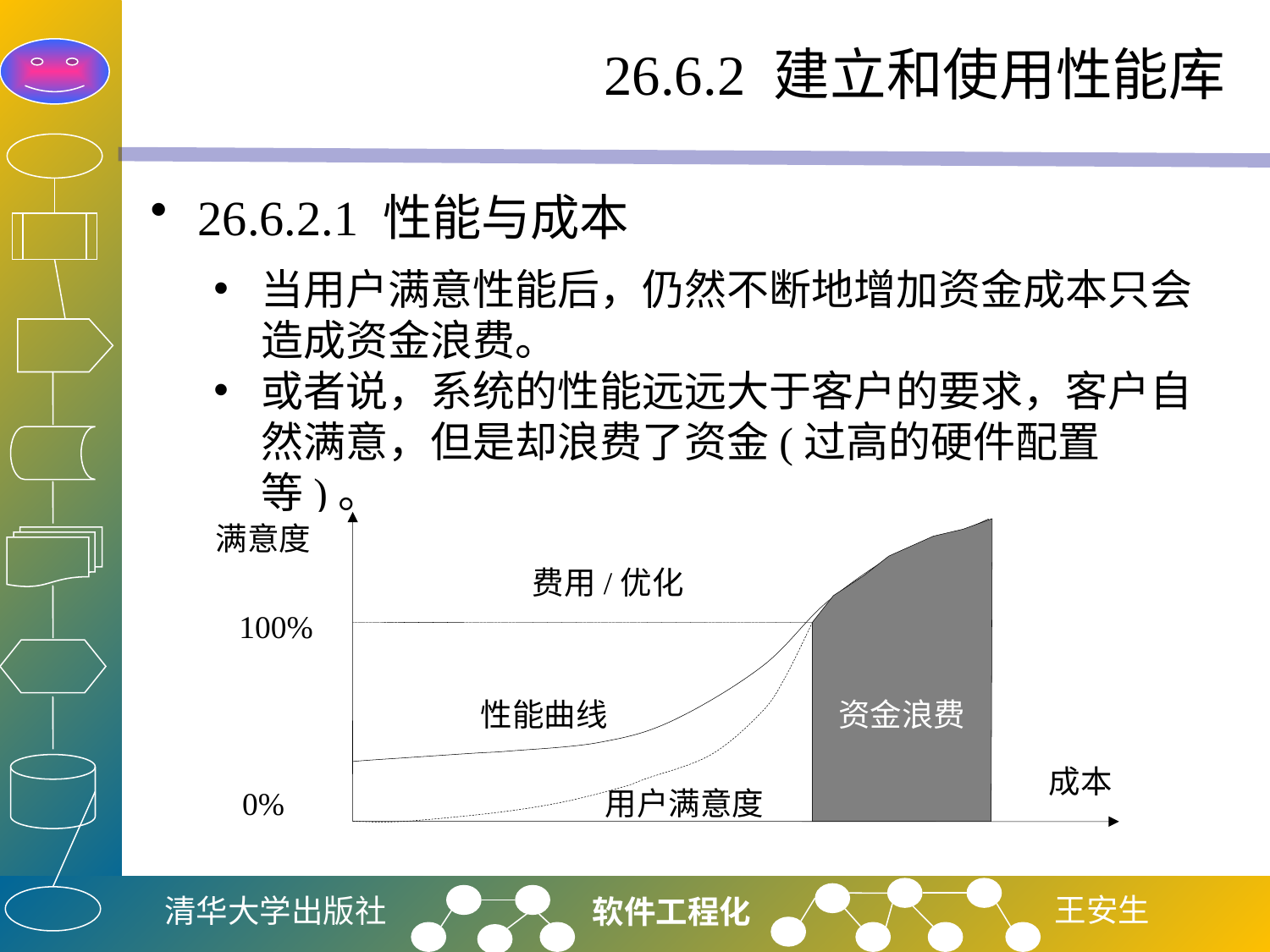

# 26.6.2 建立和使用性能库
26.6.2.1 性能与成本
当用户满意性能后，仍然不断地增加资金成本只会造成资金浪费。
或者说，系统的性能远远大于客户的要求，客户自然满意，但是却浪费了资金(过高的硬件配置等)。

满意度

费用/优化
100%

性能曲线
资金浪费
成本
0%
用户满意度